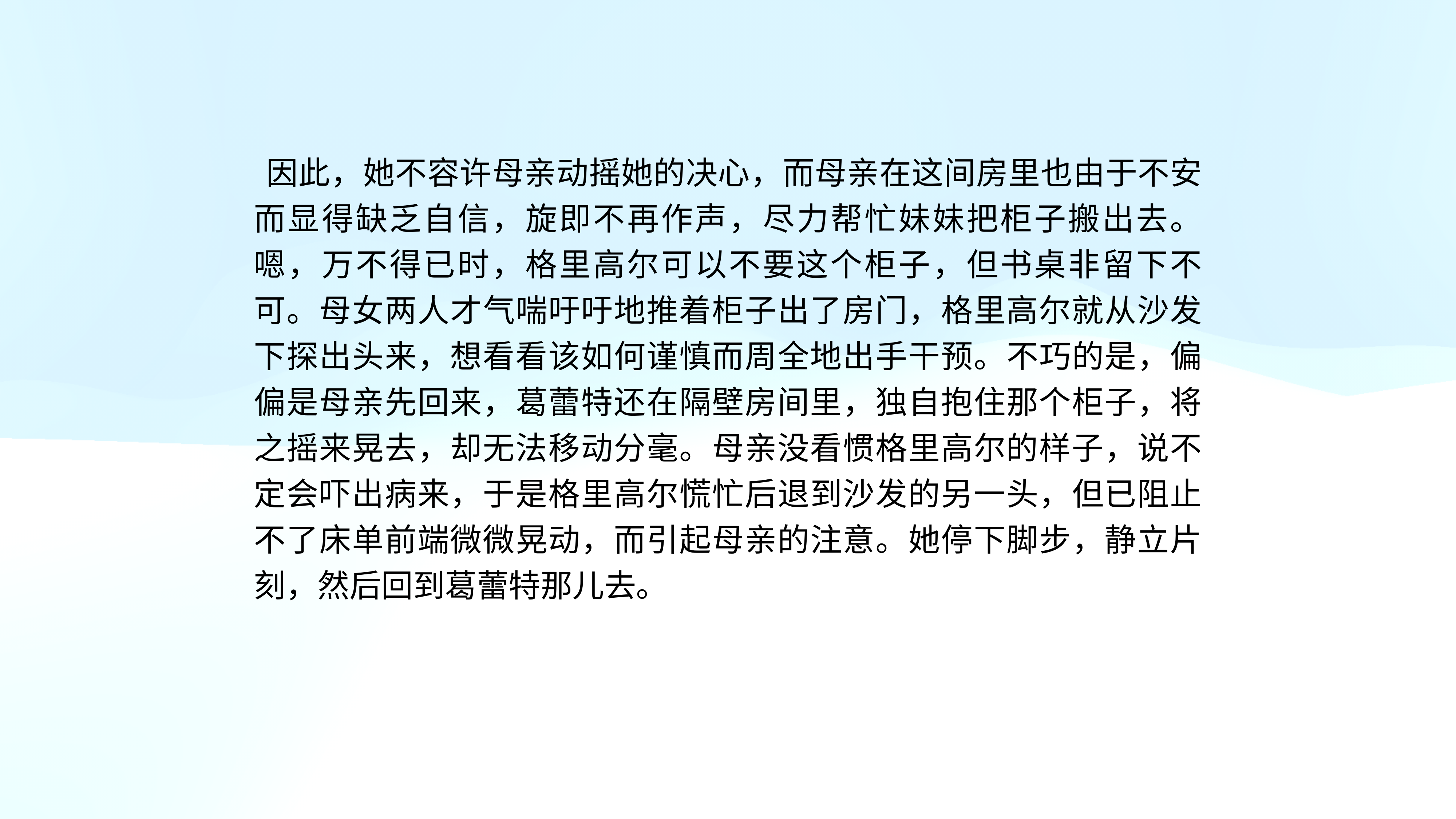

因此，她不容许母亲动摇她的决心，而母亲在这间房里也由于不安而显得缺乏自信，旋即不再作声，尽力帮忙妹妹把柜子搬出去。嗯，万不得已时，格里高尔可以不要这个柜子，但书桌非留下不可。母女两人才气喘吁吁地推着柜子出了房门，格里高尔就从沙发下探出头来，想看看该如何谨慎而周全地出手干预。不巧的是，偏偏是母亲先回来，葛蕾特还在隔壁房间里，独自抱住那个柜子，将之摇来晃去，却无法移动分毫。母亲没看惯格里高尔的样子，说不定会吓出病来，于是格里高尔慌忙后退到沙发的另一头，但已阻止不了床单前端微微晃动，而引起母亲的注意。她停下脚步，静立片刻，然后回到葛蕾特那儿去。